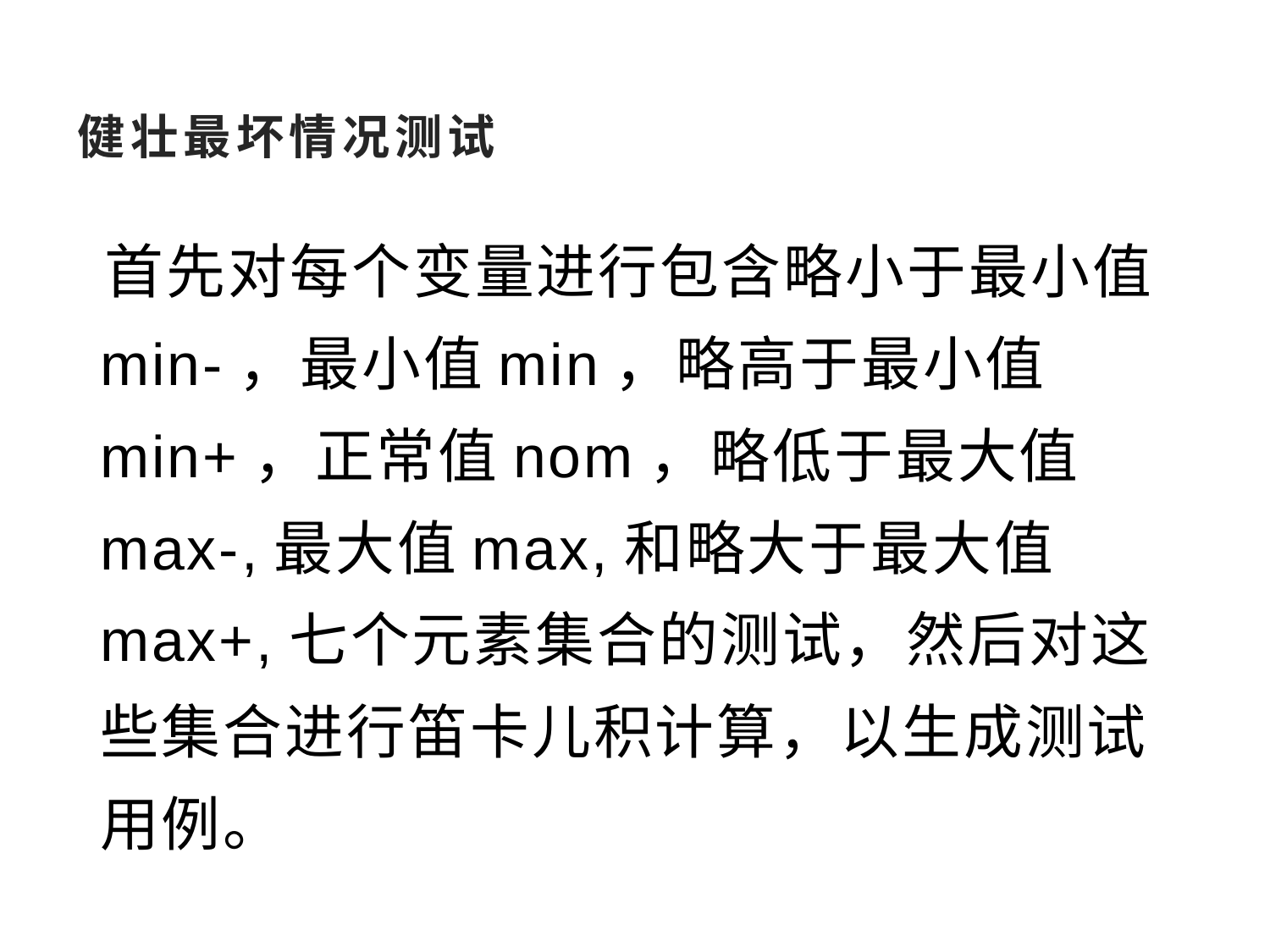

# 健壮最坏情况测试
 首先对每个变量进行包含略小于最小值min-，最小值min，略高于最小值min+，正常值nom，略低于最大值max-,最大值max,和略大于最大值max+,七个元素集合的测试，然后对这些集合进行笛卡儿积计算，以生成测试用例。